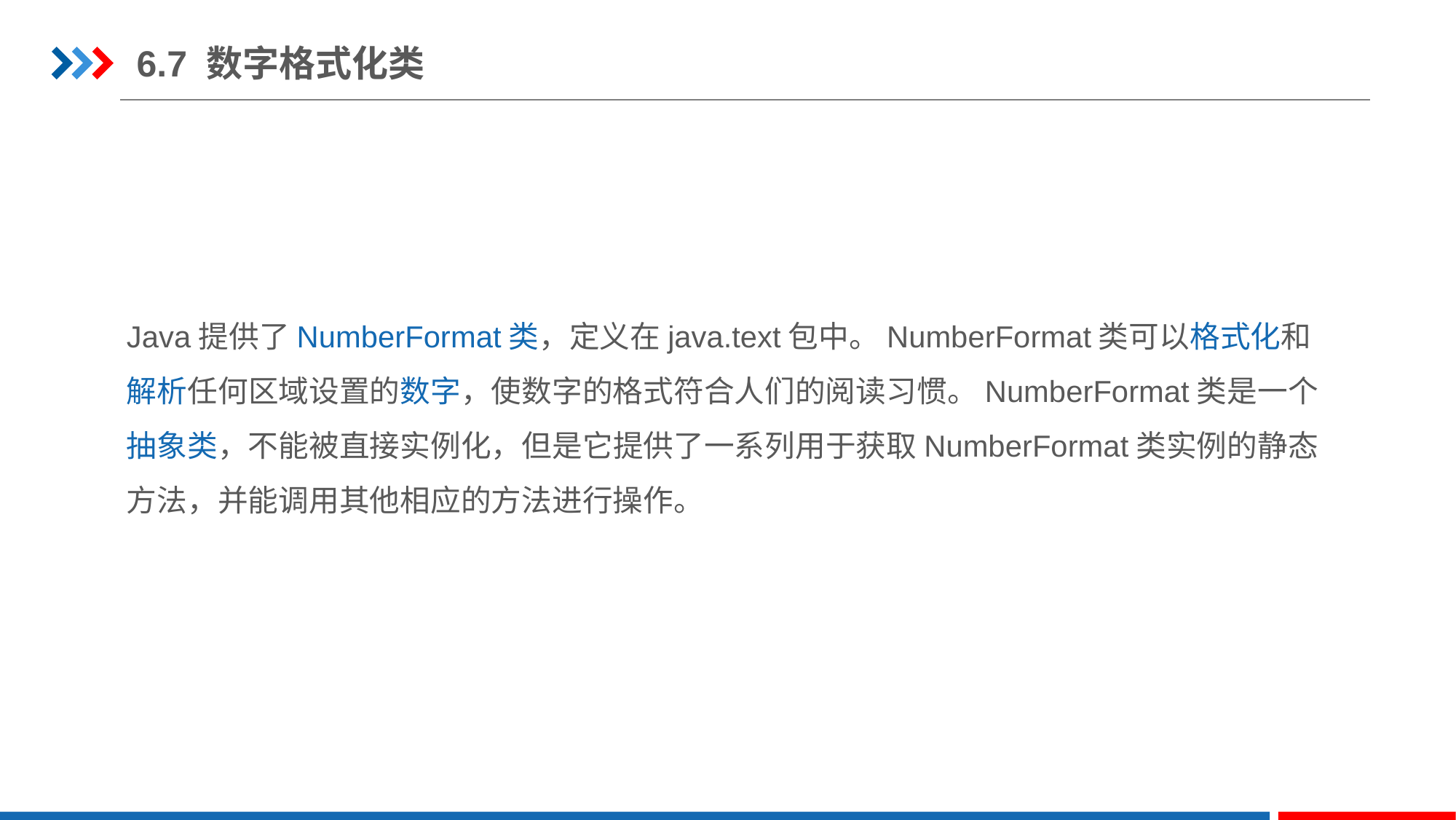

6.7 数字格式化类
Java提供了NumberFormat类，定义在java.text包中。NumberFormat类可以格式化和解析任何区域设置的数字，使数字的格式符合人们的阅读习惯。NumberFormat类是一个抽象类，不能被直接实例化，但是它提供了一系列用于获取NumberFormat类实例的静态方法，并能调用其他相应的方法进行操作。